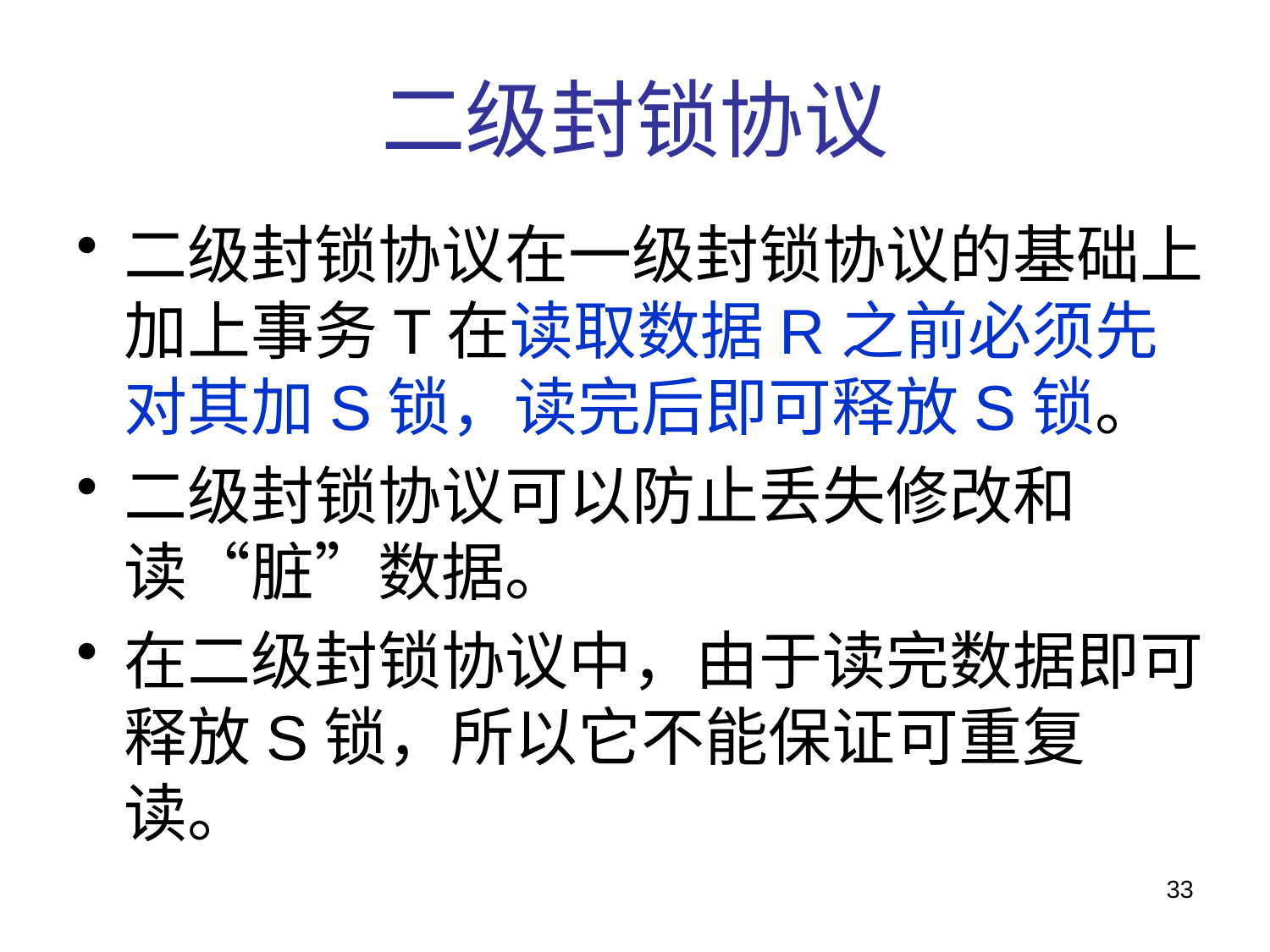

# 二级封锁协议
二级封锁协议在一级封锁协议的基础上加上事务T在读取数据R之前必须先对其加S锁，读完后即可释放S锁。
二级封锁协议可以防止丢失修改和
读“脏”数据。
在二级封锁协议中，由于读完数据即可释放S锁，所以它不能保证可重复读。

33